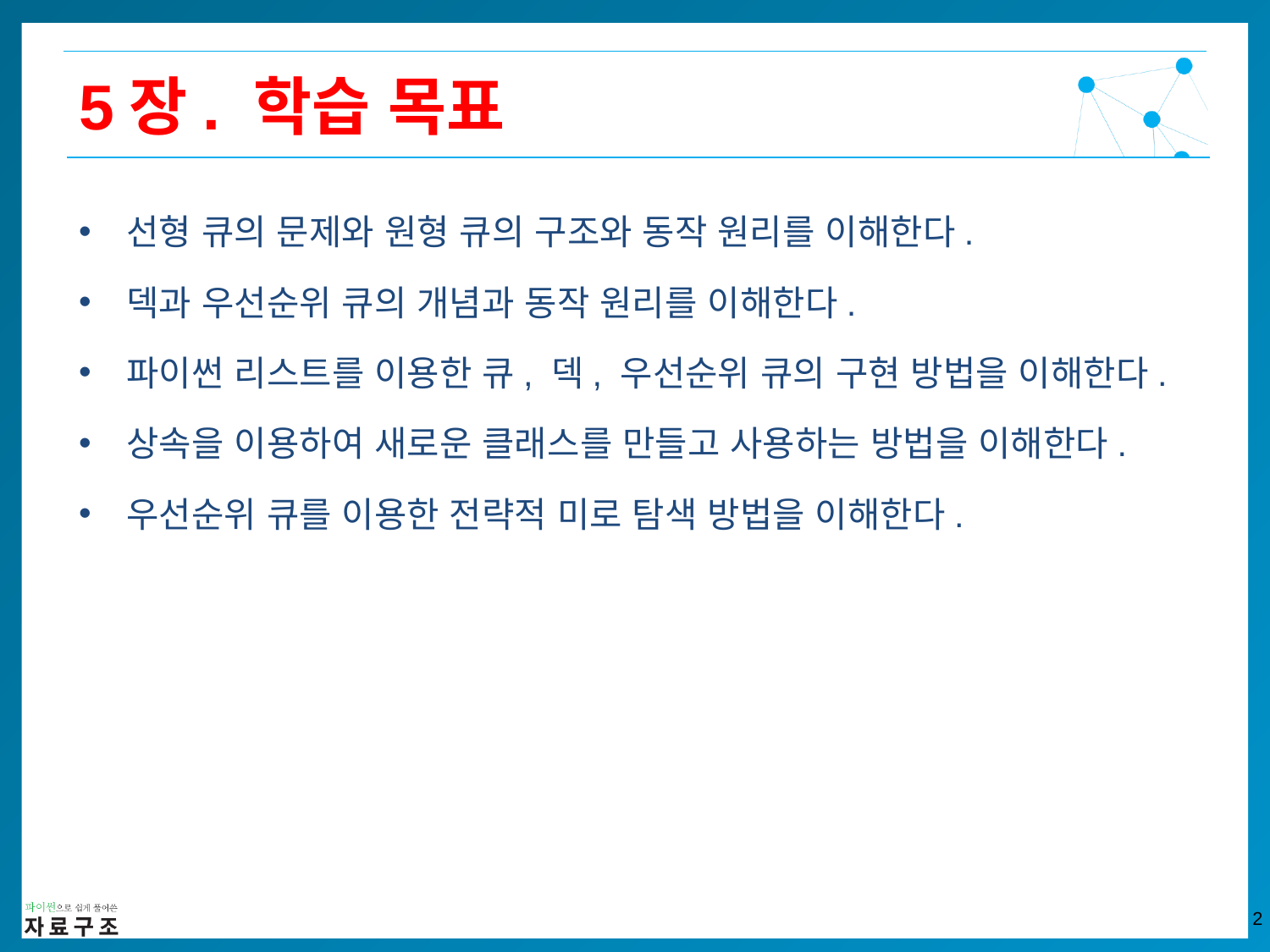

5장. 학습 목표
선형 큐의 문제와 원형 큐의 구조와 동작 원리를 이해한다.
덱과 우선순위 큐의 개념과 동작 원리를 이해한다.
파이썬 리스트를 이용한 큐, 덱, 우선순위 큐의 구현 방법을 이해한다.
상속을 이용하여 새로운 클래스를 만들고 사용하는 방법을 이해한다.
우선순위 큐를 이용한 전략적 미로 탐색 방법을 이해한다.